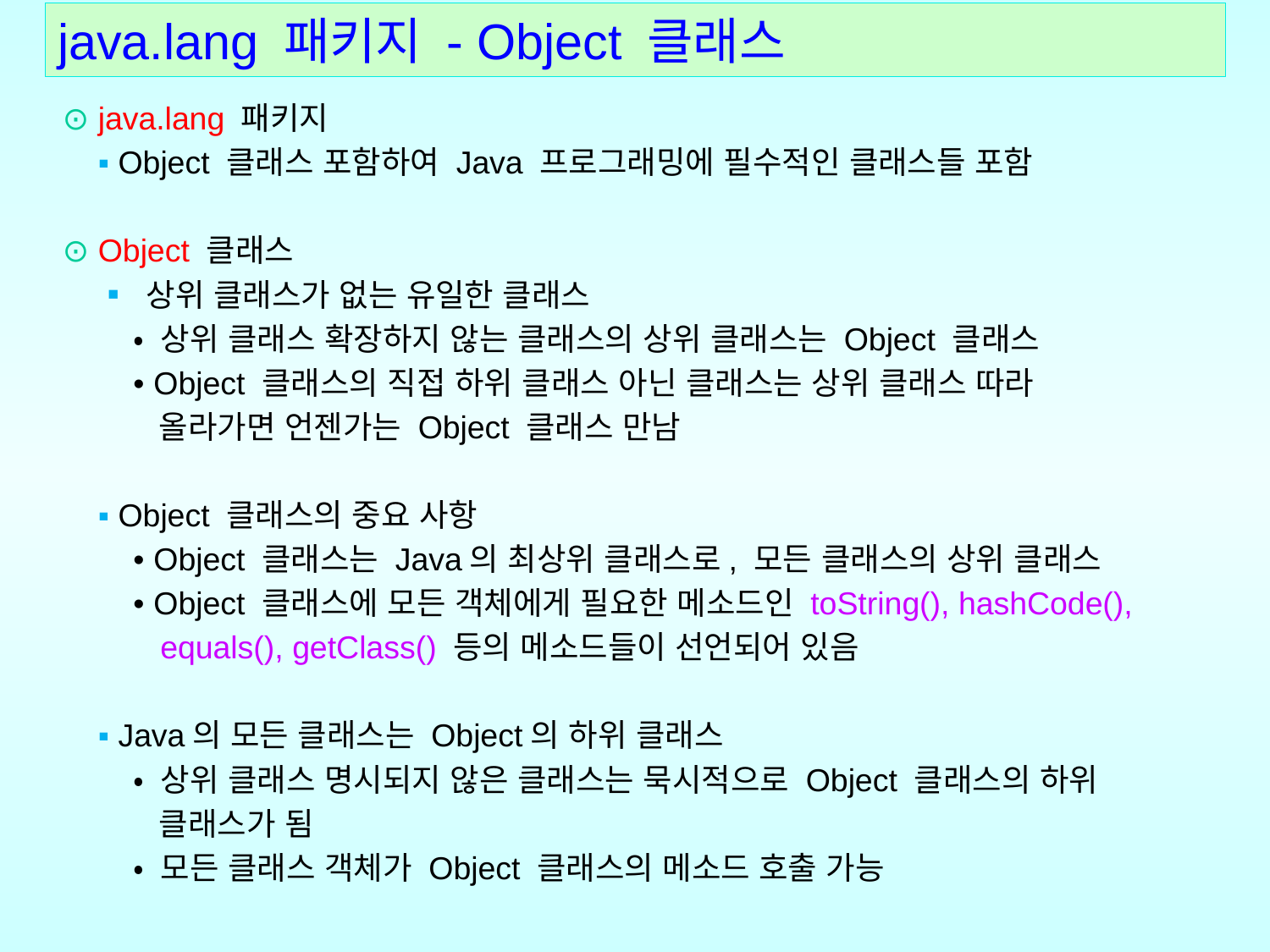

# java.lang 패키지 - Object 클래스
⊙ java.lang 패키지
    ▪ Object 클래스 포함하여 Java 프로그래밍에 필수적인 클래스들 포함

⊙ Object 클래스
    ▪ 상위 클래스가 없는 유일한 클래스
        • 상위 클래스 확장하지 않는 클래스의 상위 클래스는 Object 클래스
        • Object 클래스의 직접 하위 클래스 아닌 클래스는 상위 클래스 따라
          올라가면 언젠가는 Object 클래스 만남

    ▪ Object 클래스의 중요 사항
        • Object 클래스는 Java의 최상위 클래스로, 모든 클래스의 상위 클래스
        • Object 클래스에 모든 객체에게 필요한 메소드인 toString(), hashCode(),
           equals(), getClass() 등의 메소드들이 선언되어 있음

    ▪ Java의 모든 클래스는 Object의 하위 클래스
        • 상위 클래스 명시되지 않은 클래스는 묵시적으로 Object 클래스의 하위
          클래스가 됨
        • 모든 클래스 객체가 Object 클래스의 메소드 호출 가능